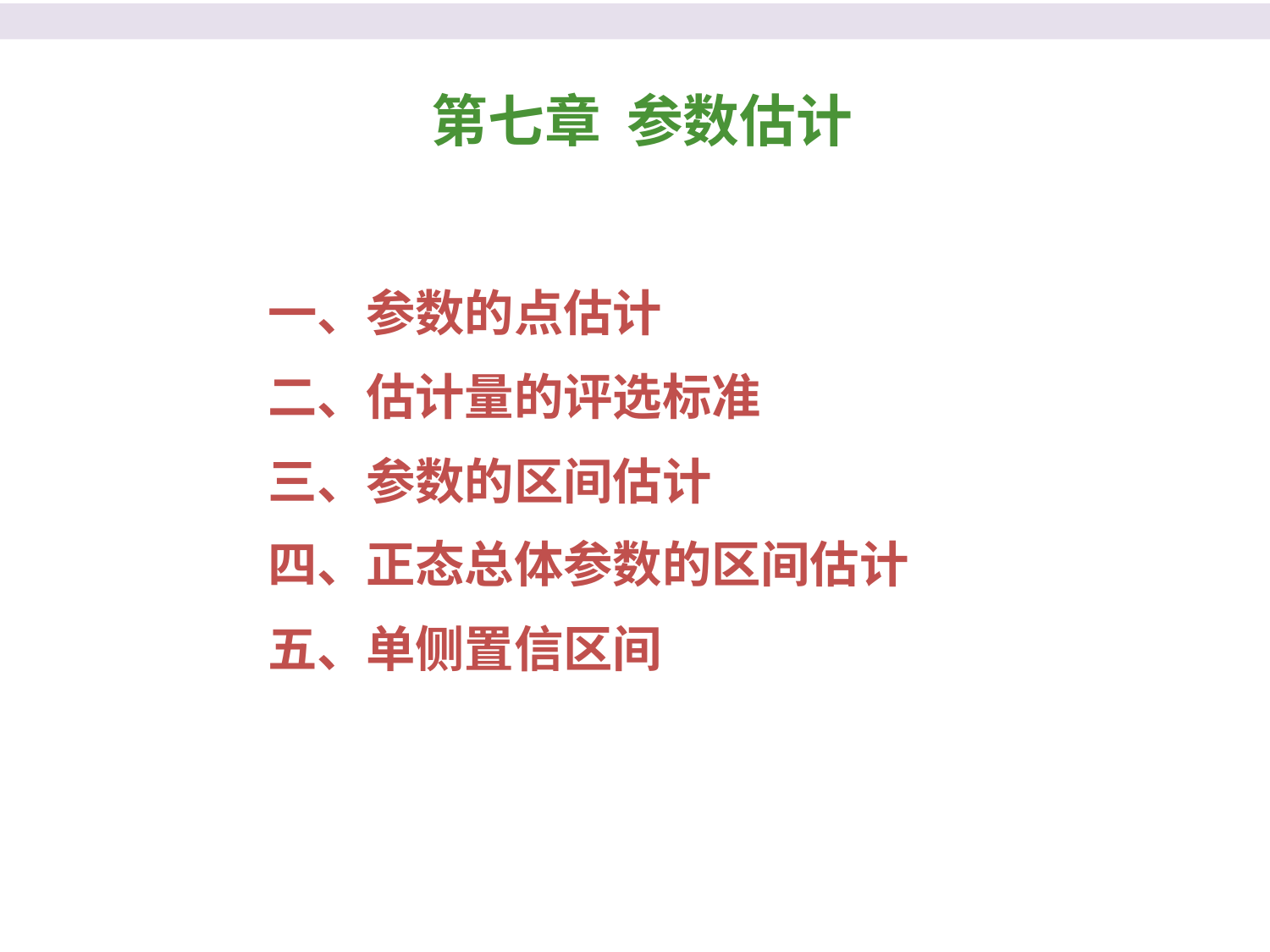

第七章  参数估计
一、参数的点估计
二、估计量的评选标准
三、参数的区间估计
四、正态总体参数的区间估计
五、单侧置信区间